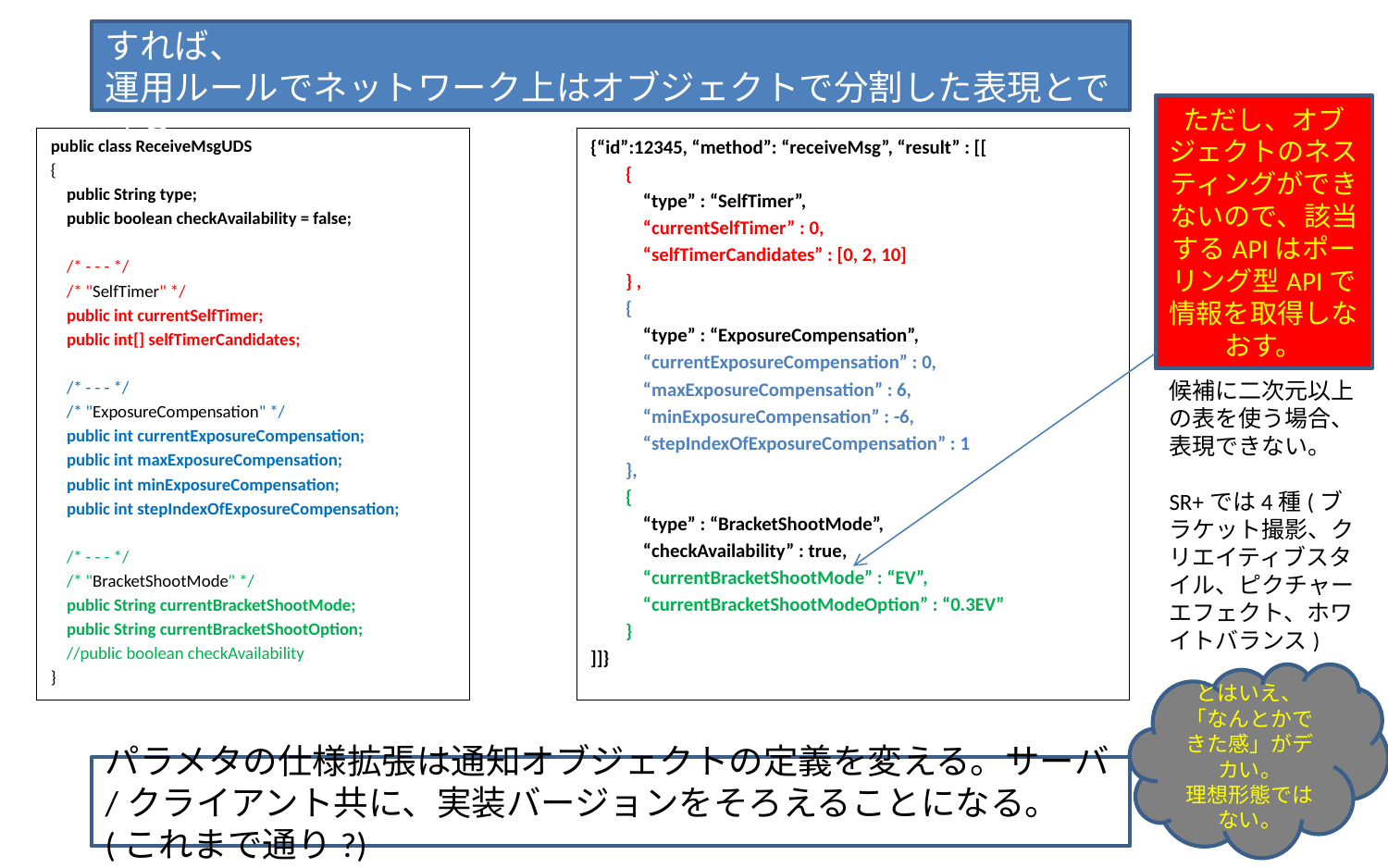

定義ファイル上で値をフラットに展開してオブジェクトを配列化すれば、
運用ルールでネットワーク上はオブジェクトで分割した表現とできる
ただし、オブジェクトのネスティングができないので、該当するAPIはポーリング型APIで情報を取得しなおす。
public class ReceiveMsgUDS
{
    public String type;
    public boolean checkAvailability = false;

    /* - - - */
    /* "SelfTimer" */
    public int currentSelfTimer;
    public int[] selfTimerCandidates;

    /* - - - */
    /* "ExposureCompensation" */
    public int currentExposureCompensation;
    public int maxExposureCompensation;
    public int minExposureCompensation;
    public int stepIndexOfExposureCompensation;

    /* - - - */
    /* "BracketShootMode" */
    public String currentBracketShootMode;
    public String currentBracketShootOption;
    //public boolean checkAvailability
}

{“id”:12345, “method”: “receiveMsg”, “result” : [[
        {
            “type” : “SelfTimer”,
            “currentSelfTimer” : 0,
            “selfTimerCandidates” : [0, 2, 10]
        } ,
        {
            “type” : “ExposureCompensation”,
            “currentExposureCompensation” : 0,
            “maxExposureCompensation” : 6,
            “minExposureCompensation” : -6,
            “stepIndexOfExposureCompensation” : 1
        },
        {
            “type” : “BracketShootMode”,
            “checkAvailability” : true,
            “currentBracketShootMode” : “EV”,
            “currentBracketShootModeOption” : “0.3EV”
        }
]]}
候補に二次元以上の表を使う場合、表現できない。

SR+では4種(ブラケット撮影、クリエイティブスタイル、ピクチャーエフェクト、ホワイトバランス)
とはいえ、
「なんとかできた感」がデカい。
理想形態ではない。
パラメタの仕様拡張は通知オブジェクトの定義を変える。サーバ/クライアント共に、実装バージョンをそろえることになる。(これまで通り?)